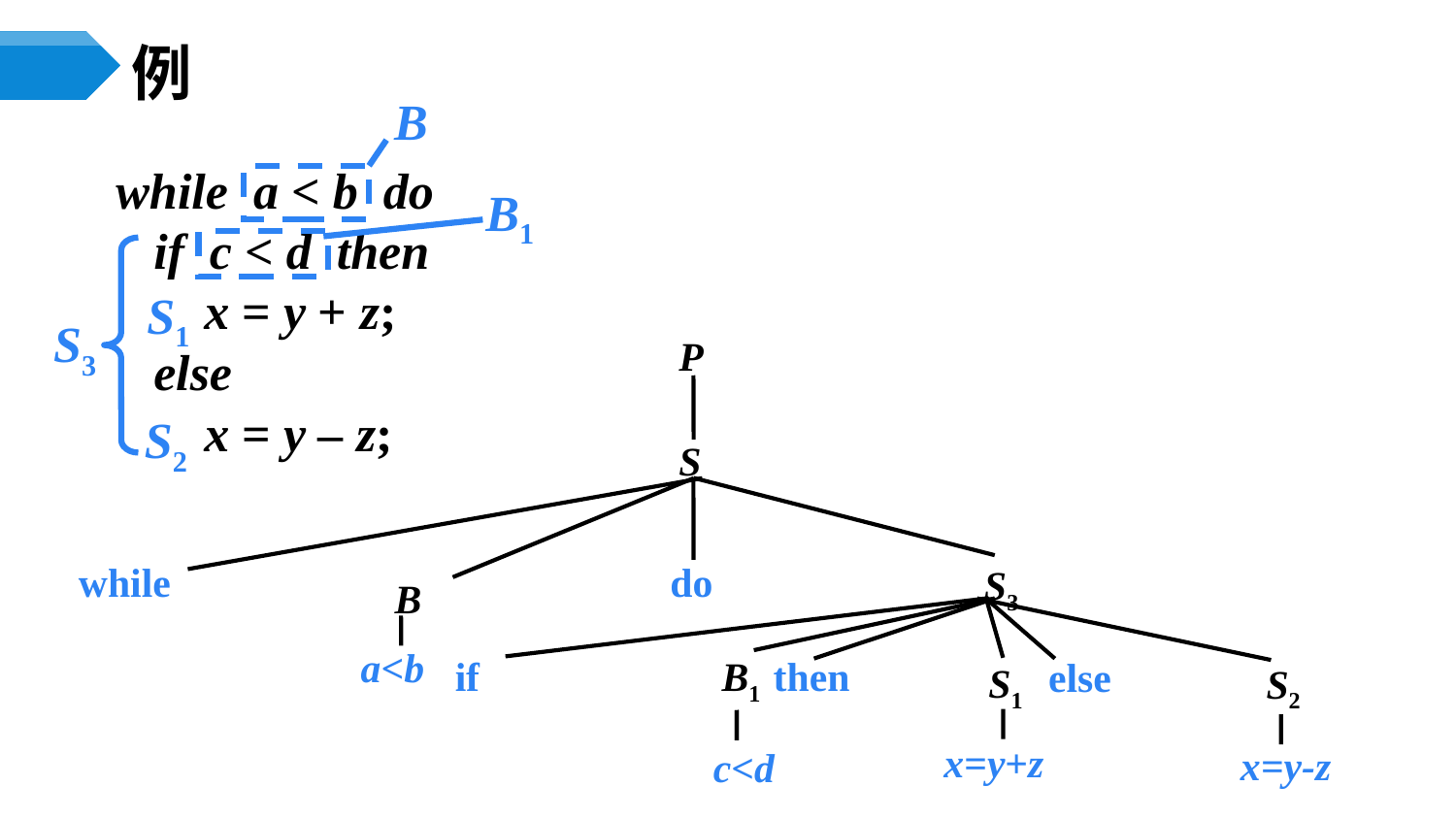

# 例
B

while  a < b  do
   if  c < d  then
       x = y + z;
   else
       x = y – z;
B1

S3
S1
P

S

while
do
S3
B

a<b
if
then
B1
else
S1
S2

x=y+z
x=y-z
c<d
S2